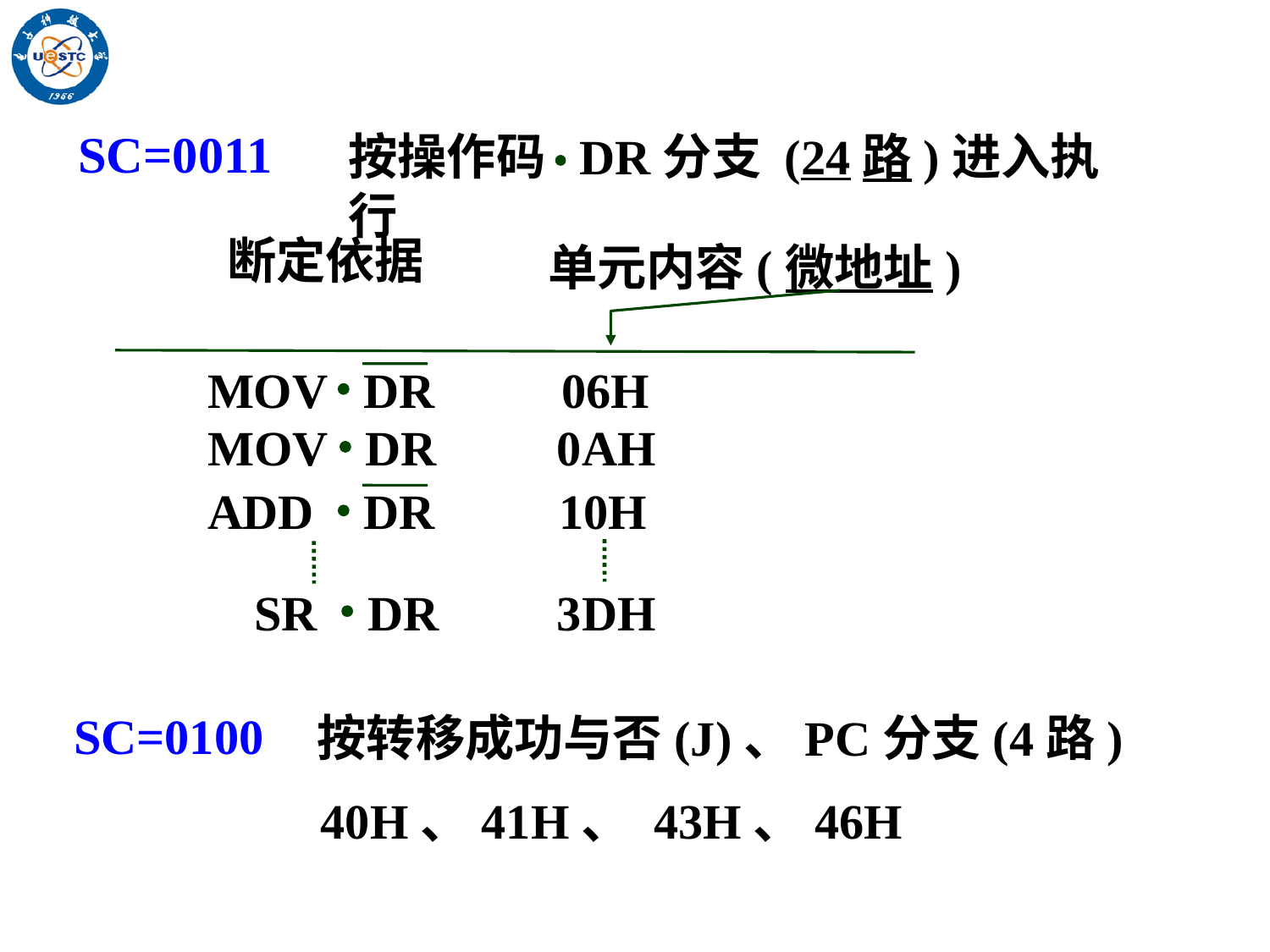

SC=0011
按操作码  DR分支 (24路)进入执行

断定依据
单元内容(微地址)

MOV
DR

06H
MOV
DR

0AH
10H
ADD
DR

SR
DR

3DH
SC=0100
按转移成功与否(J)、PC分支(4路)
40H、41H、 43H、46H